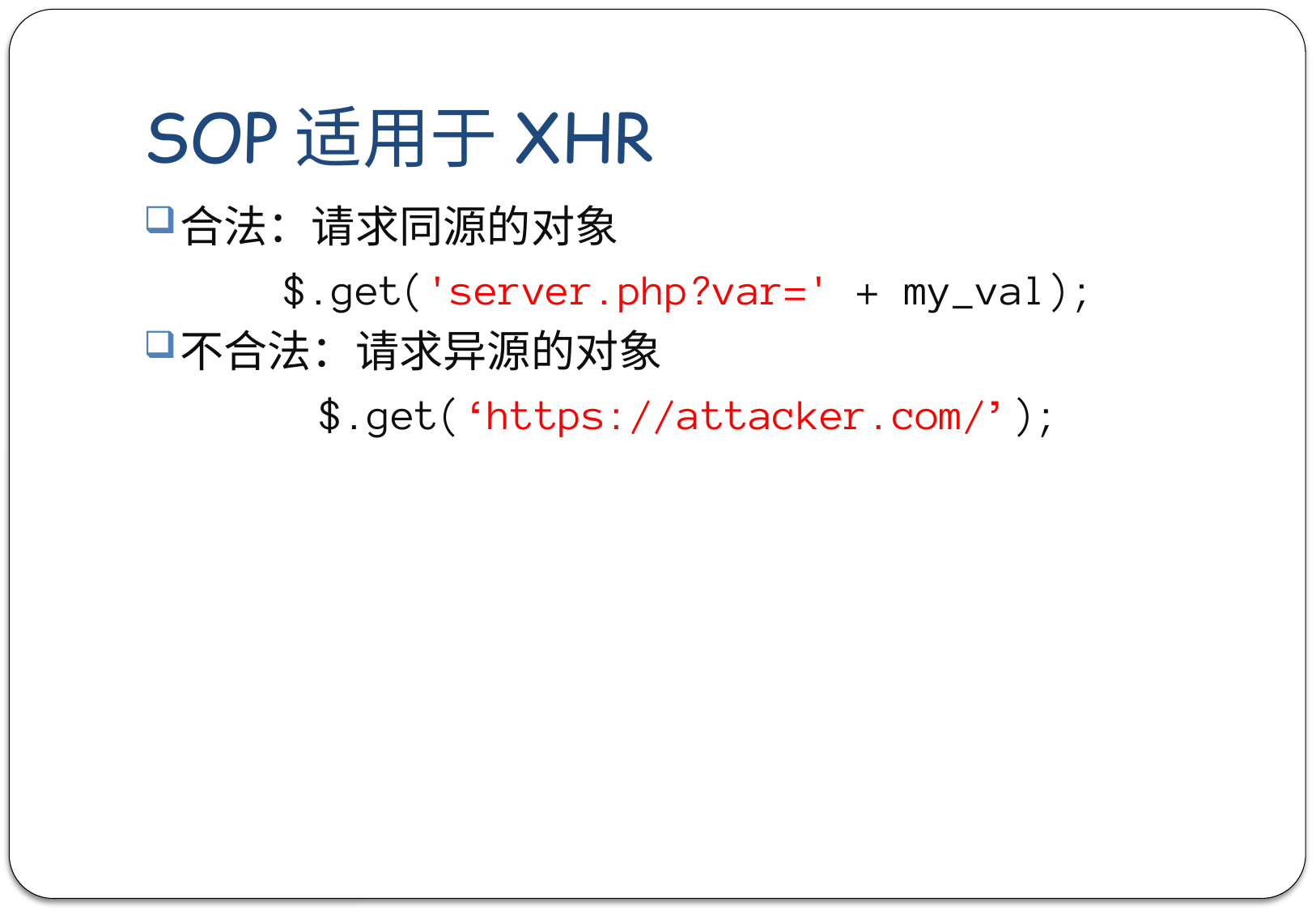

# SOP适用于XHR
合法：请求同源的对象
$.get('server.php?var=' + my_val);
不合法：请求异源的对象
$.get(‘https://attacker.com/’);